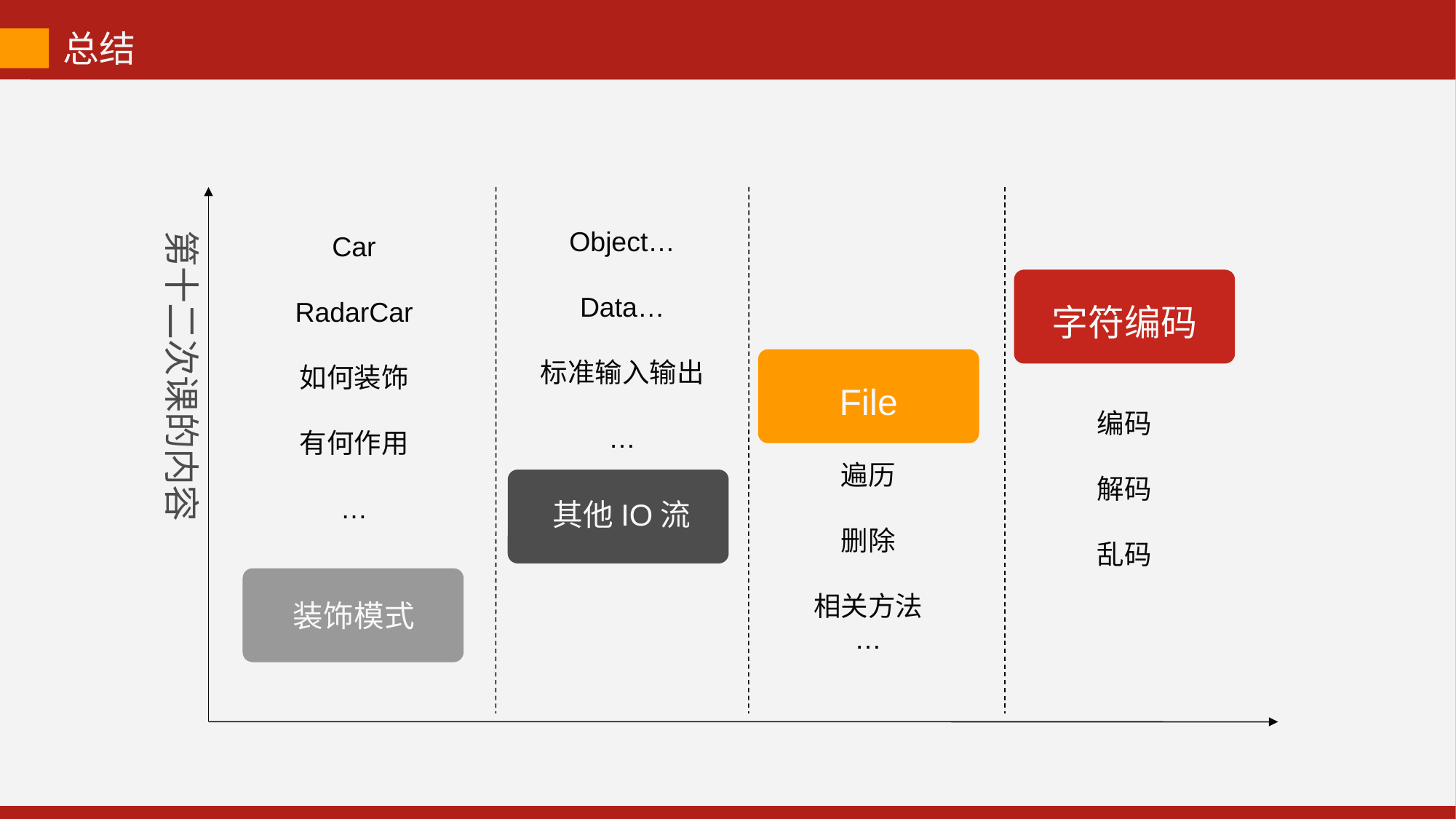

总结

Object…

Data…

标准输入输出

…
第十二次课的内容
Car

RadarCar

如何装饰

有何作用

…

字符编码

File

编码

解码

乱码
遍历

删除

相关方法
…

其他IO流

装饰模式